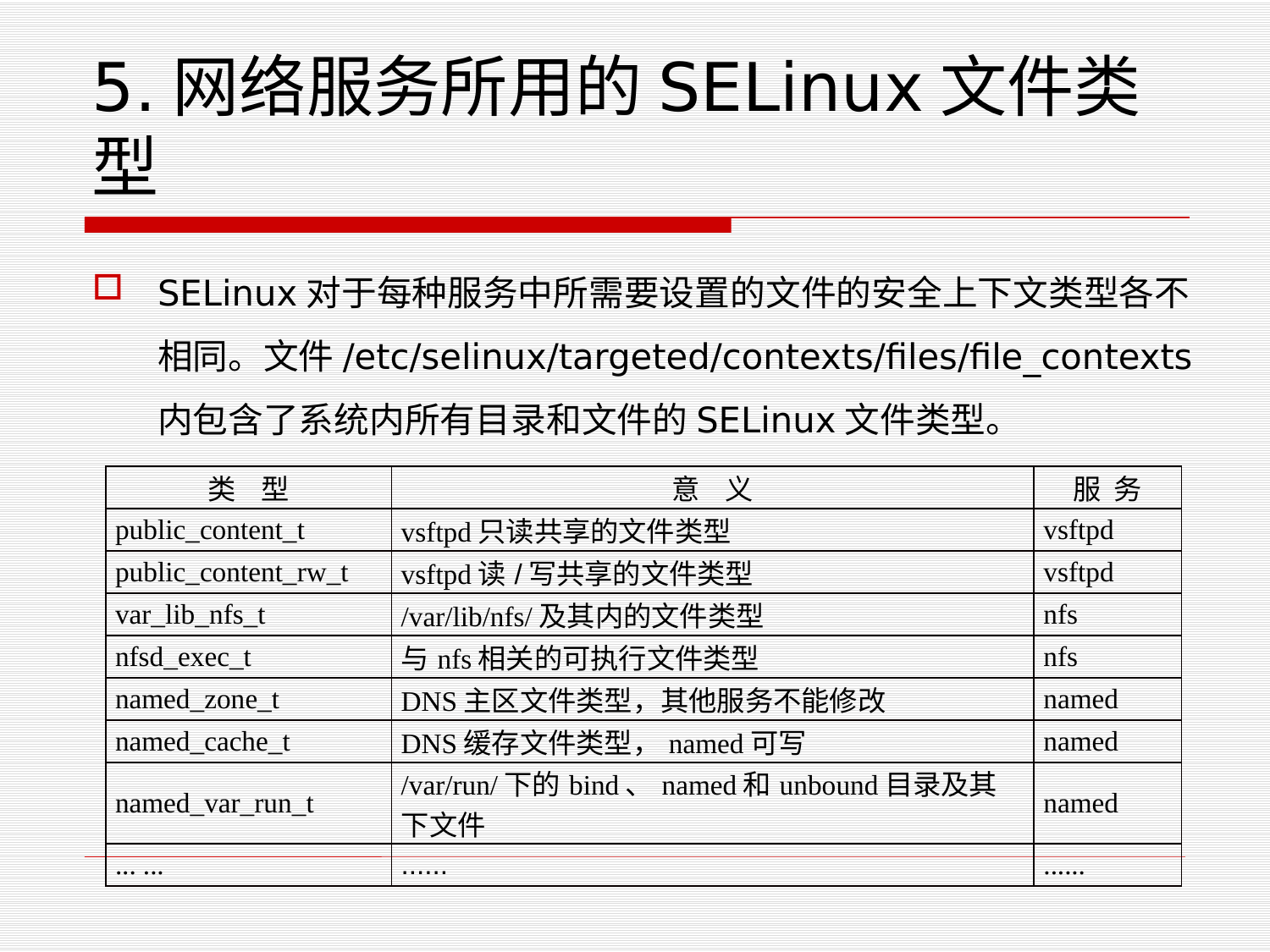

# 5.网络服务所用的SELinux文件类型
SELinux对于每种服务中所需要设置的文件的安全上下文类型各不相同。文件/etc/selinux/targeted/contexts/files/file_contexts内包含了系统内所有目录和文件的SELinux文件类型。

| 类 型 | 意 义 | 服 务 |
| --- | --- | --- |
| public\_content\_t | vsftpd只读共享的文件类型 | vsftpd |
| public\_content\_rw\_t | vsftpd读/写共享的文件类型 | vsftpd |
| var\_lib\_nfs\_t | /var/lib/nfs/及其内的文件类型 | nfs |
| nfsd\_exec\_t | 与nfs相关的可执行文件类型 | nfs |
| named\_zone\_t | DNS主区文件类型，其他服务不能修改 | named |
| named\_cache\_t | DNS缓存文件类型，named可写 | named |
| named\_var\_run\_t | /var/run/下的bind、named和unbound目录及其下文件 | named |
| ... ... | ...... | ...... |